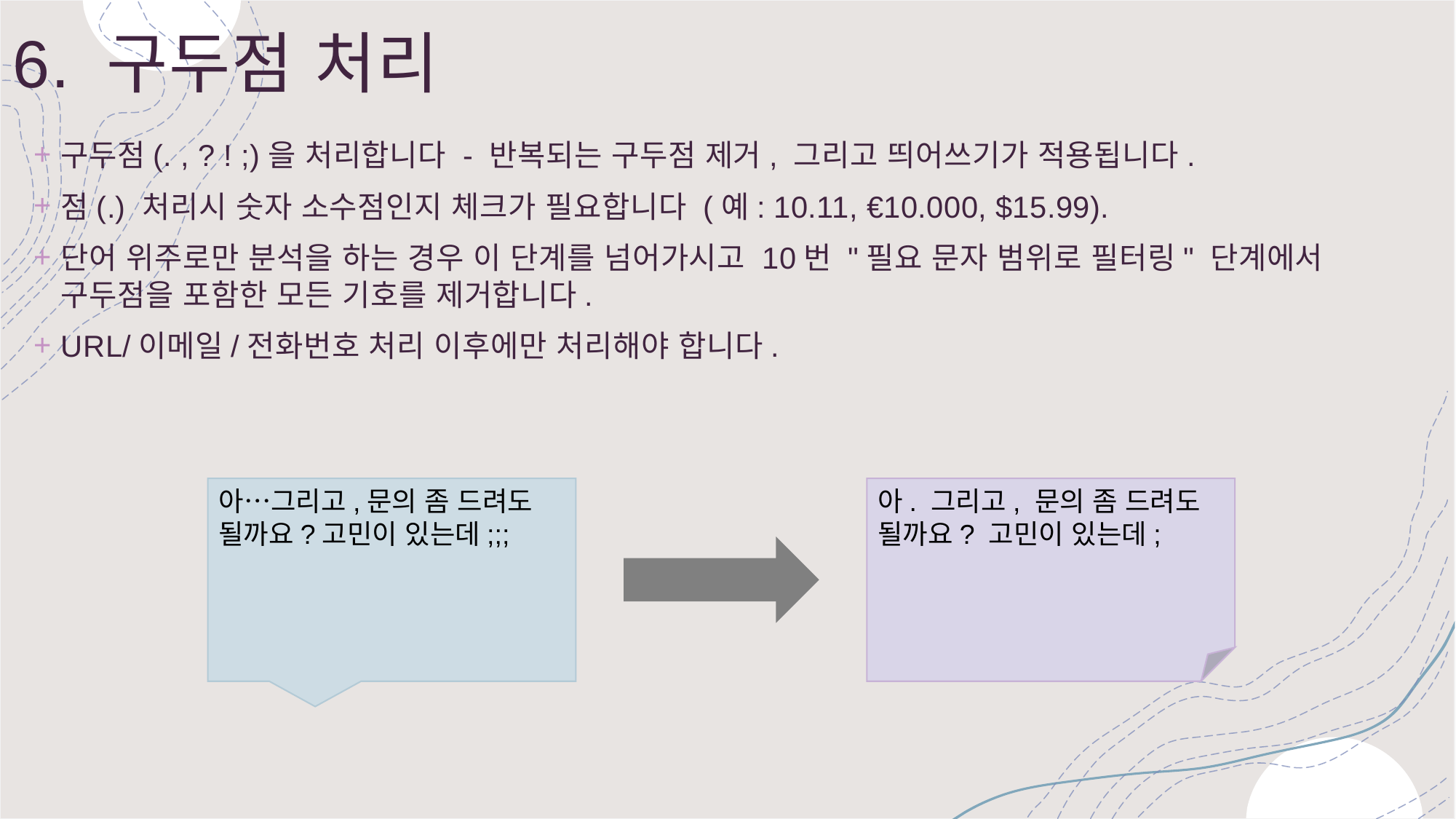

# 6. 구두점 처리
구두점(. , ? ! ;)을 처리합니다 - 반복되는 구두점 제거, 그리고 띄어쓰기가 적용됩니다.
점(.) 처리시 숫자 소수점인지 체크가 필요합니다 (예: 10.11, €10.000, $15.99).
단어 위주로만 분석을 하는 경우 이 단계를 넘어가시고 10번 "필요 문자 범위로 필터링" 단계에서 구두점을 포함한 모든 기호를 제거합니다.
URL/이메일/전화번호 처리 이후에만 처리해야 합니다.

아. 그리고, 문의 좀 드려도 될까요? 고민이 있는데;
아…그리고,문의 좀 드려도 될까요?고민이 있는데;;;